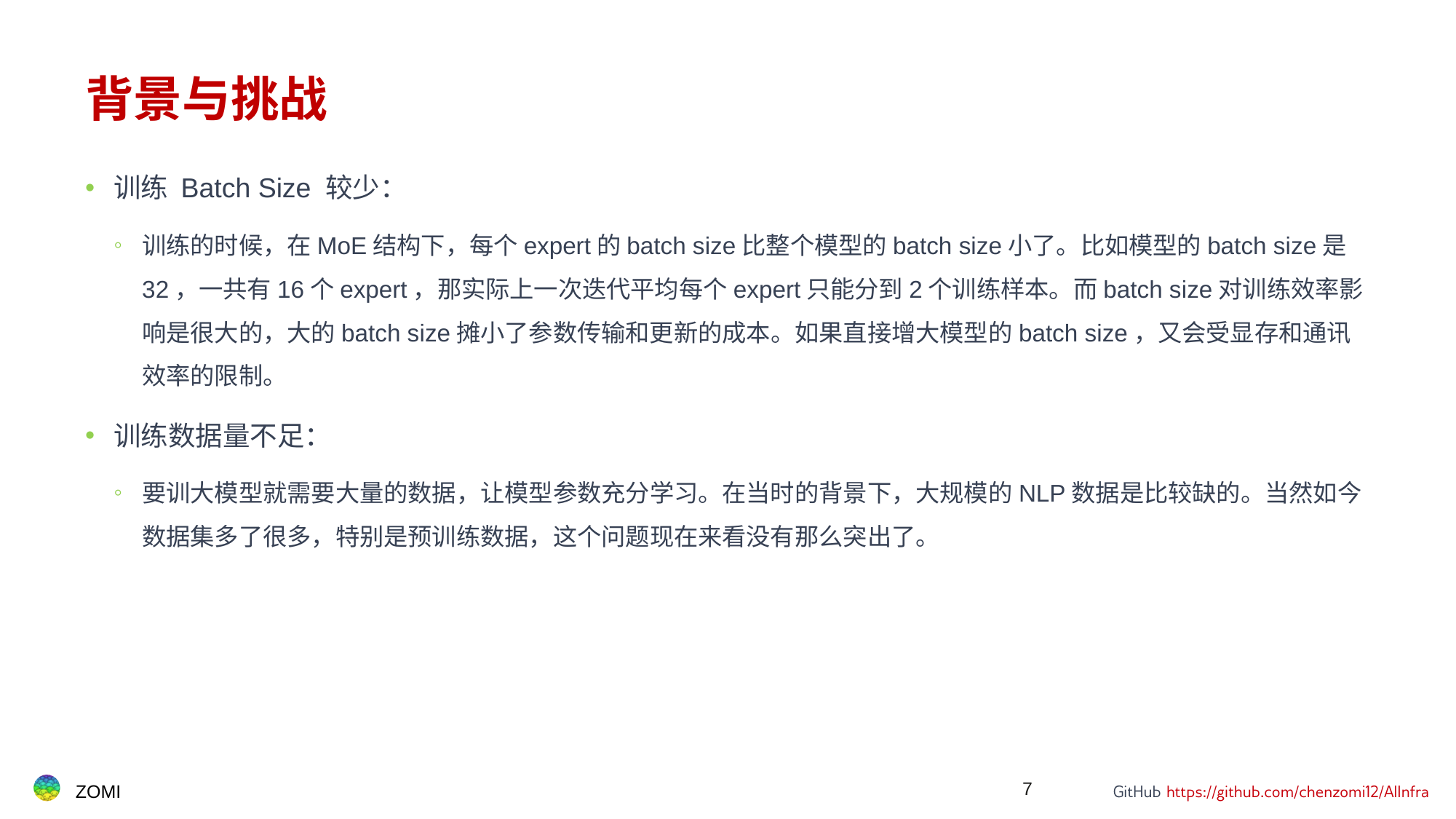

# 背景与挑战
训练 Batch Size 较少：
训练的时候，在MoE结构下，每个expert的batch size比整个模型的batch size小了。比如模型的batch size是32，一共有16个expert，那实际上一次迭代平均每个expert只能分到2个训练样本。而batch size对训练效率影响是很大的，大的batch size摊小了参数传输和更新的成本。如果直接增大模型的batch size，又会受显存和通讯效率的限制。
训练数据量不足：
要训大模型就需要大量的数据，让模型参数充分学习。在当时的背景下，大规模的NLP数据是比较缺的。当然如今数据集多了很多，特别是预训练数据，这个问题现在来看没有那么突出了。